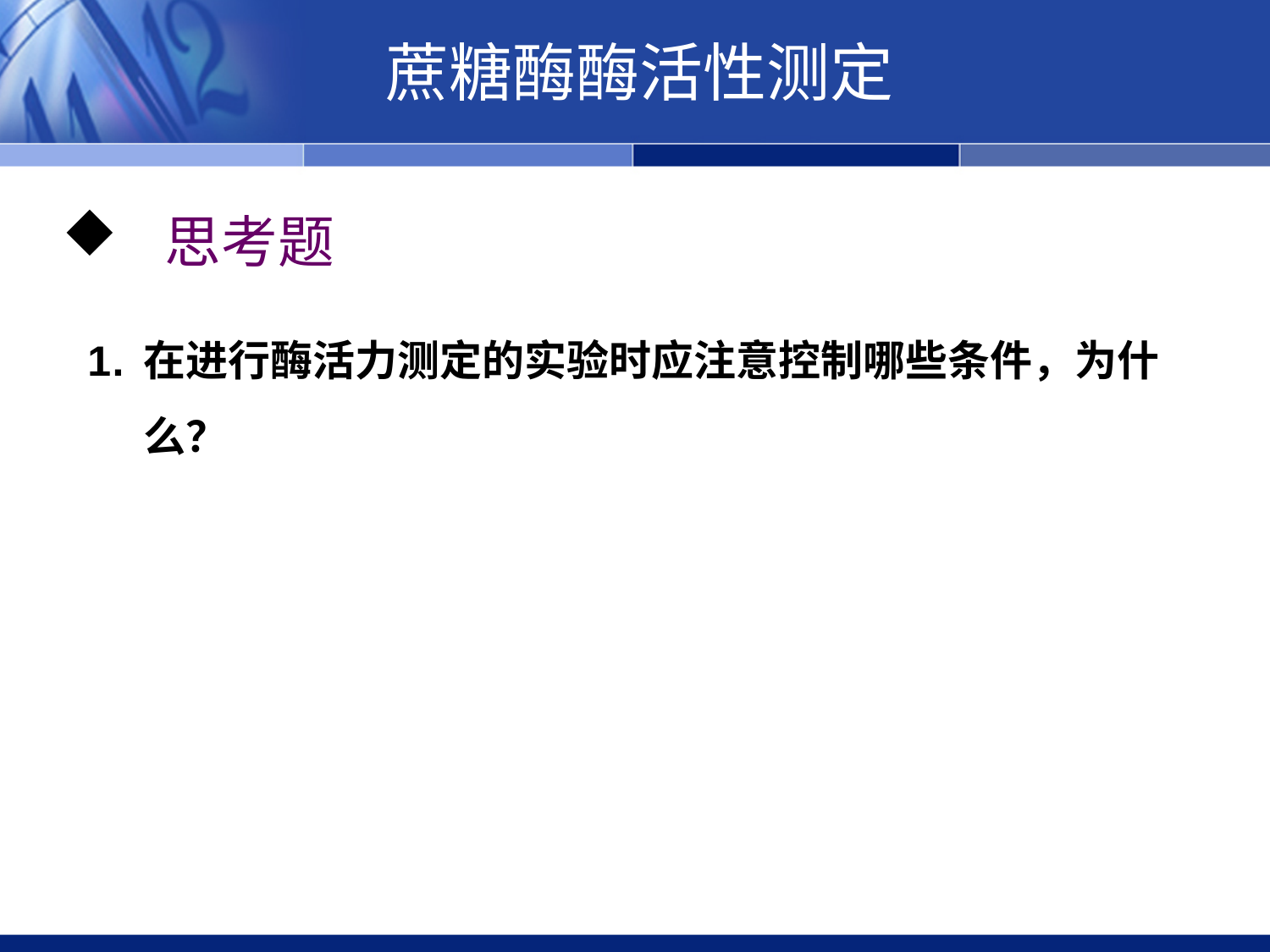

蔗糖酶酶活性测定
  思考题
在进行酶活力测定的实验时应注意控制哪些条件，为什么？